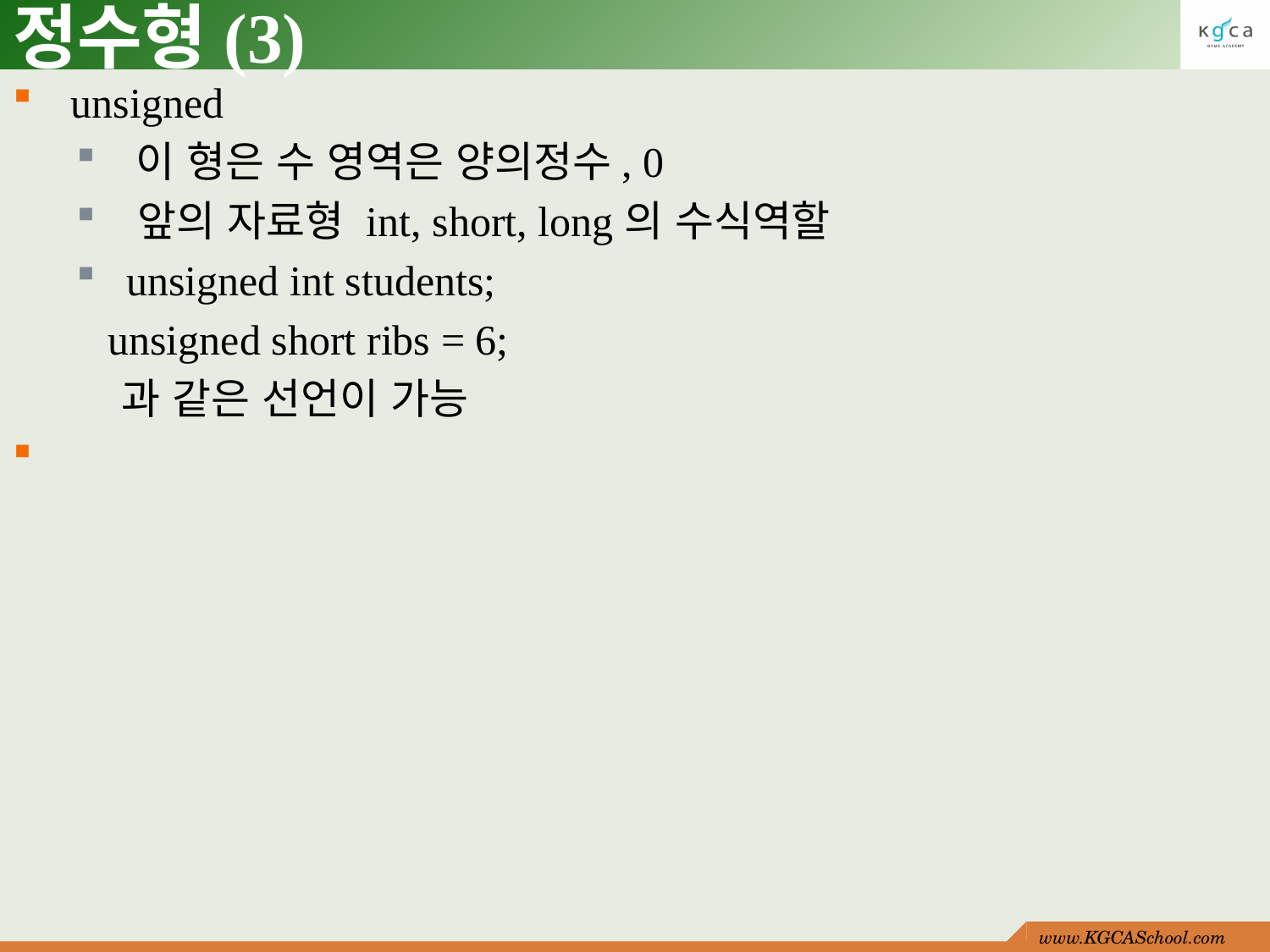

# 정수형(3)
 unsigned
 이 형은 수 영역은 양의정수, 0
 앞의 자료형 int, short, long의 수식역할
 unsigned int students;
   unsigned short ribs = 6;
   과 같은 선언이 가능